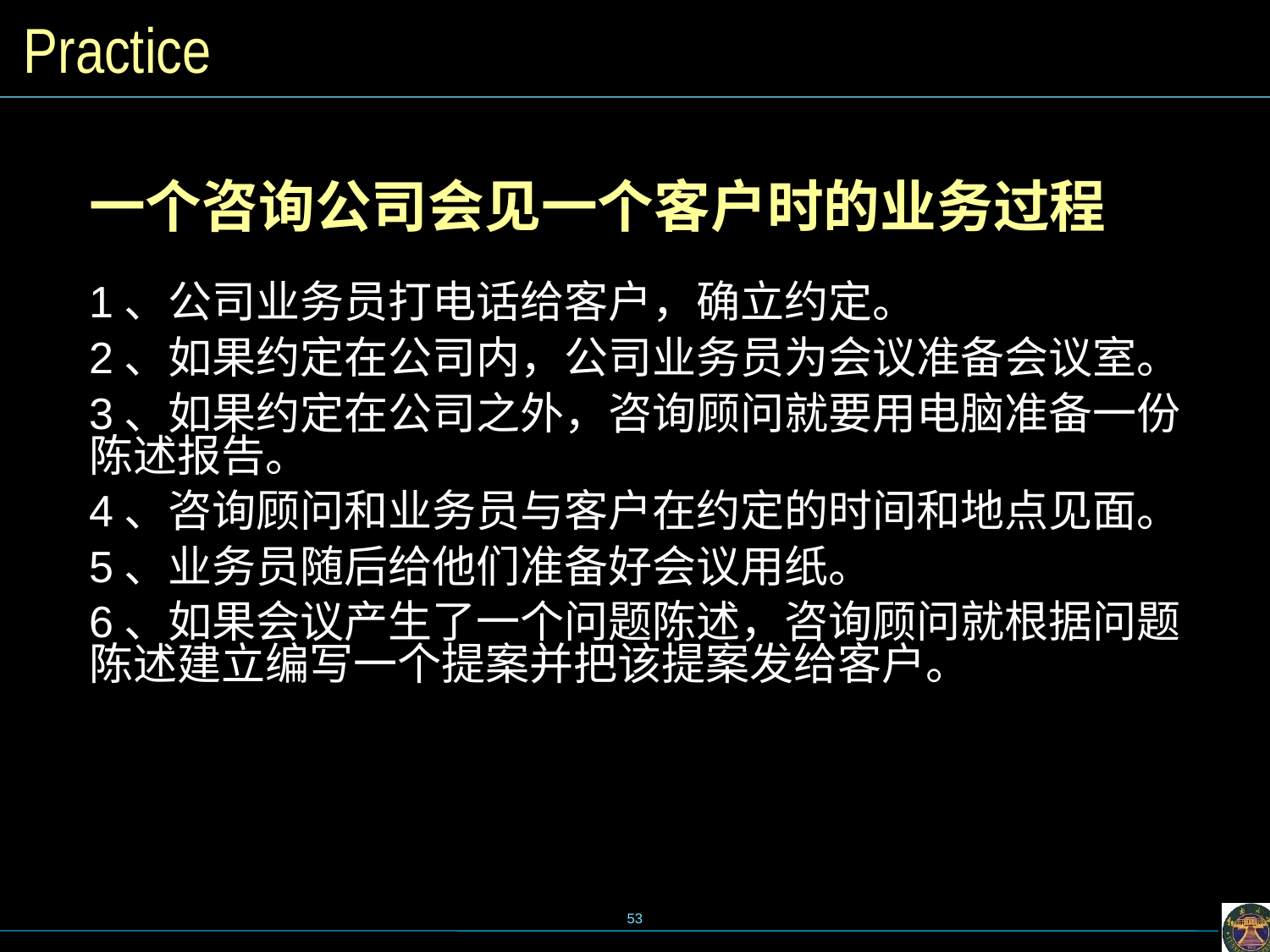

# Practice
一个咨询公司会见一个客户时的业务过程

1、公司业务员打电话给客户，确立约定。
2、如果约定在公司内，公司业务员为会议准备会议室。
3、如果约定在公司之外，咨询顾问就要用电脑准备一份陈述报告。
4、咨询顾问和业务员与客户在约定的时间和地点见面。
5、业务员随后给他们准备好会议用纸。
6、如果会议产生了一个问题陈述，咨询顾问就根据问题陈述建立编写一个提案并把该提案发给客户。